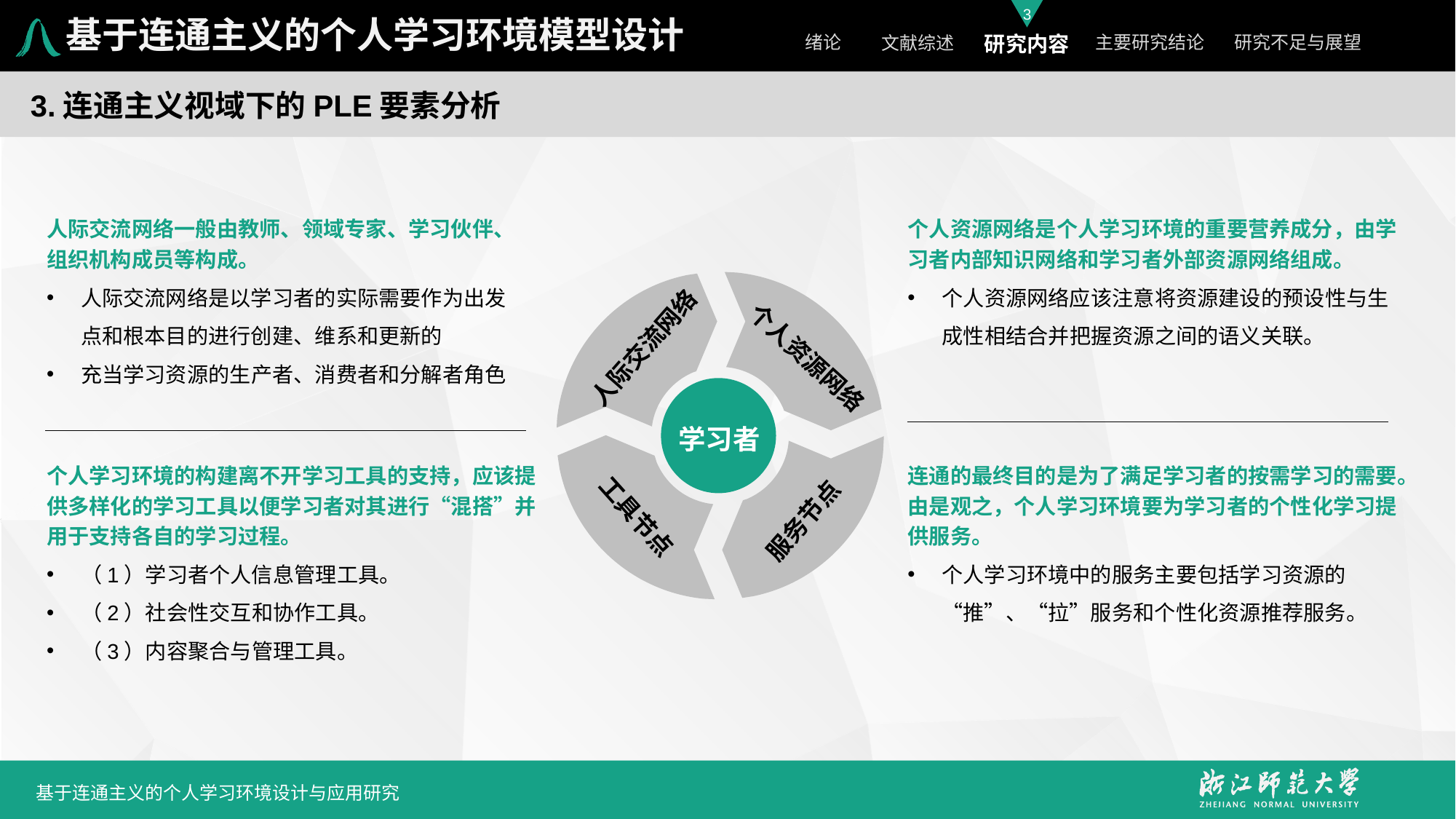

基于连通主义的个人学习环境模型设计
3.连通主义视域下的PLE要素分析
人际交流网络一般由教师、领域专家、学习伙伴、组织机构成员等构成。
人际交流网络是以学习者的实际需要作为出发点和根本目的进行创建、维系和更新的
充当学习资源的生产者、消费者和分解者角色
个人学习环境的构建离不开学习工具的支持，应该提供多样化的学习工具以便学习者对其进行“混搭”并用于支持各自的学习过程。
（1）学习者个人信息管理工具。
（2）社会性交互和协作工具。
（3）内容聚合与管理工具。
个人资源网络是个人学习环境的重要营养成分，由学习者内部知识网络和学习者外部资源网络组成。
个人资源网络应该注意将资源建设的预设性与生成性相结合并把握资源之间的语义关联。
连通的最终目的是为了满足学习者的按需学习的需要。由是观之，个人学习环境要为学习者的个性化学习提供服务。
个人学习环境中的服务主要包括学习资源的“推”、“拉”服务和个性化资源推荐服务。

人际交流网络
个人资源网络

工具节点
服务节点
学习者